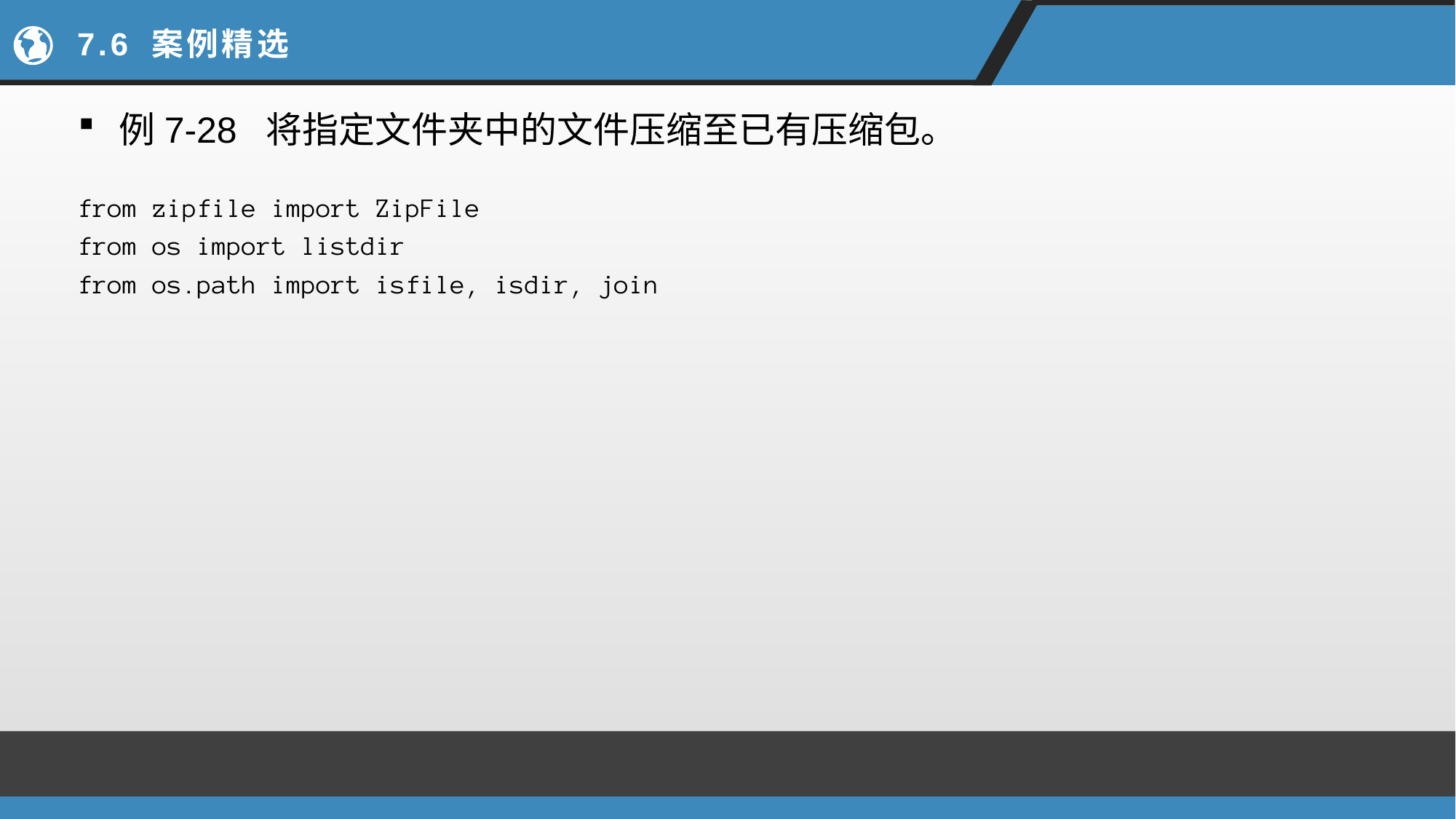

# 7.6 案例精选

例7-28  将指定文件夹中的文件压缩至已有压缩包。

from zipfile import ZipFile
from os import listdir
from os.path import isfile, isdir, join